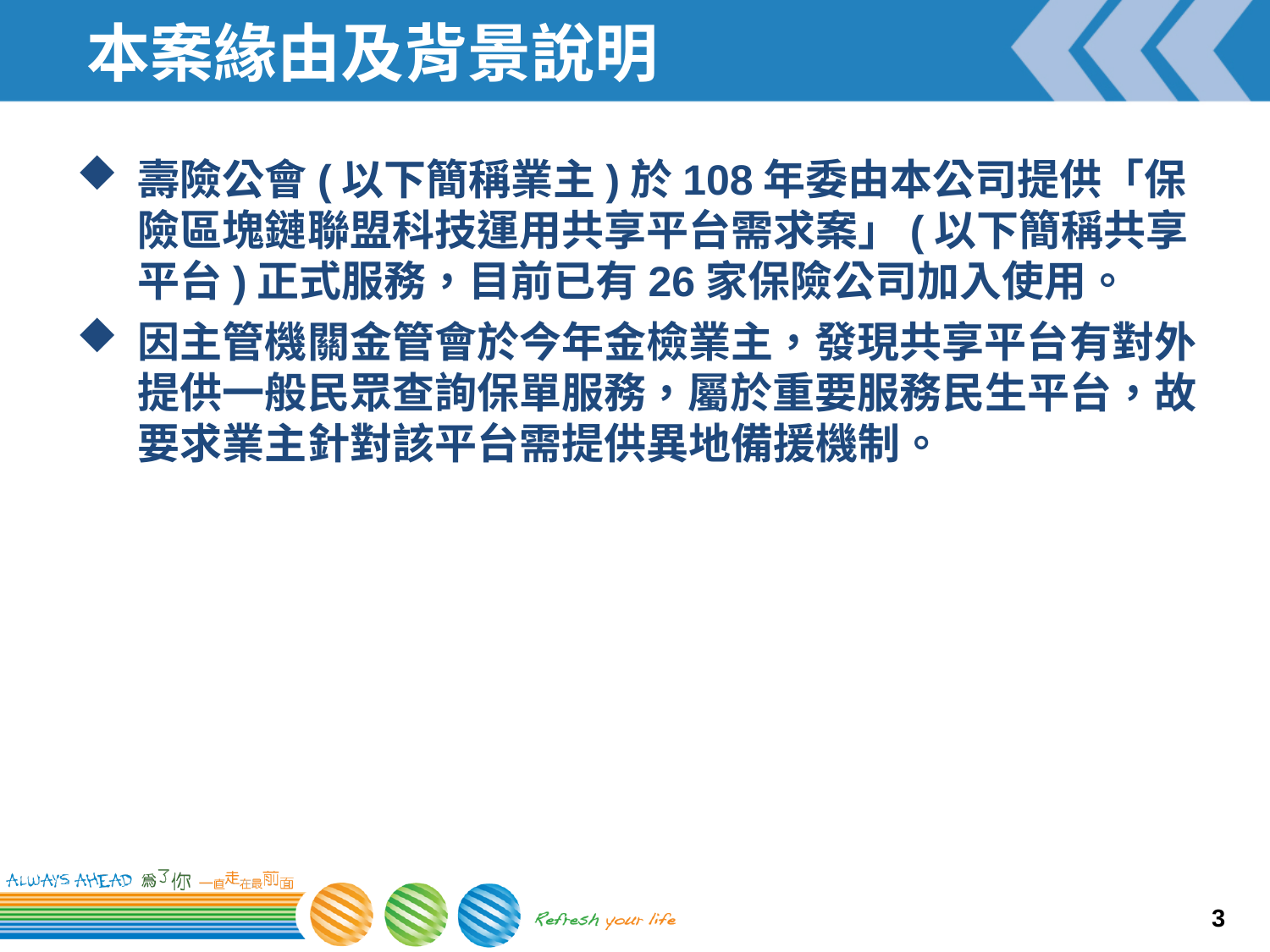

# 本案緣由及背景說明
壽險公會(以下簡稱業主)於108年委由本公司提供「保險區塊鏈聯盟科技運用共享平台需求案」(以下簡稱共享平台)正式服務，目前已有26家保險公司加入使用。
因主管機關金管會於今年金檢業主，發現共享平台有對外提供一般民眾查詢保單服務，屬於重要服務民生平台，故要求業主針對該平台需提供異地備援機制。

3